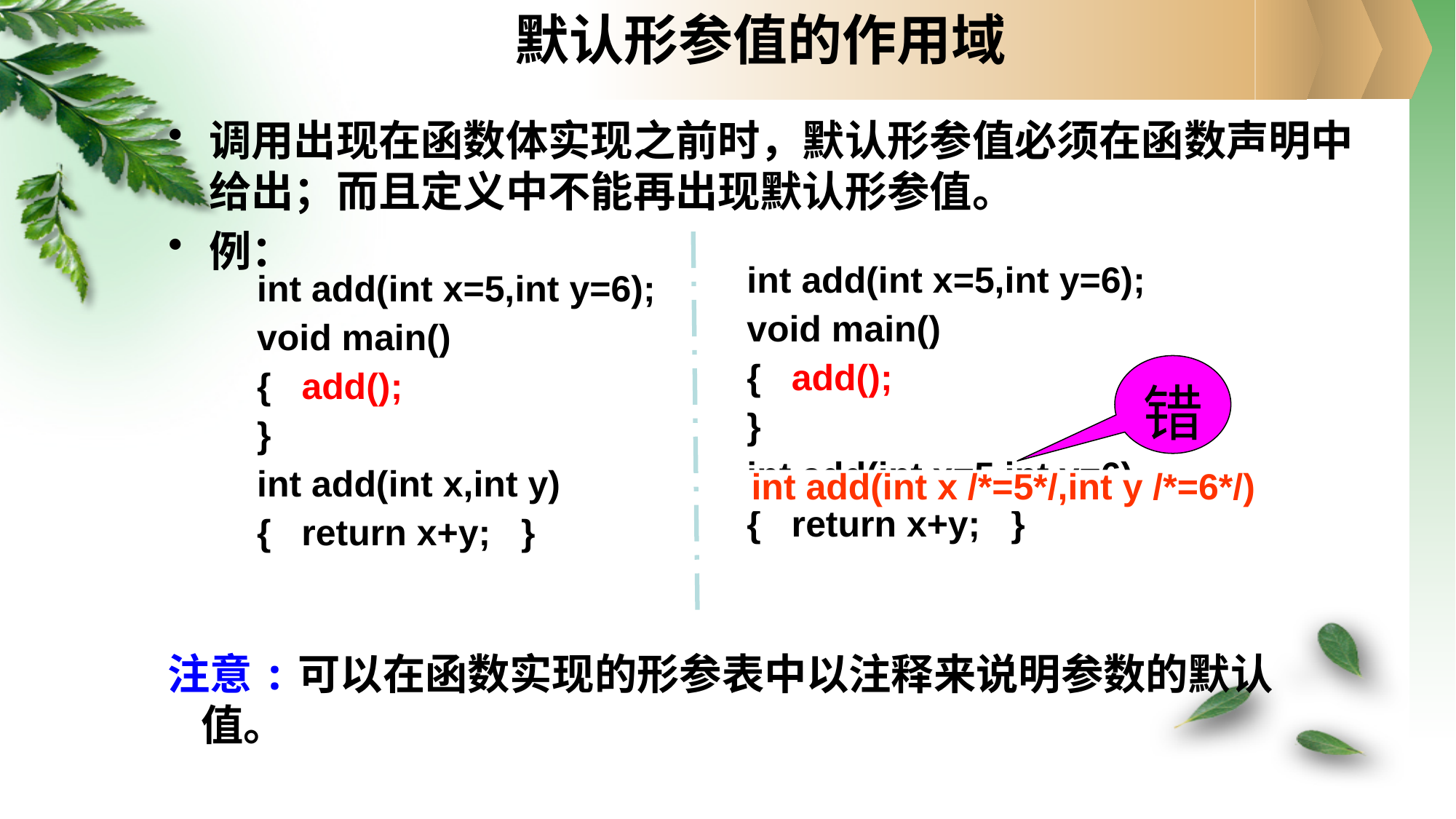

# 默认形参值的作用域
调用出现在函数体实现之前时，默认形参值必须在函数声明中给出；而且定义中不能再出现默认形参值。
例：
int add(int x=5,int y=6);
void main()
{   add();
}
int add(int x=5,int y=6)
{   return x+y;   }
int add(int x=5,int y=6);
void main()
{   add();
}
int add(int x,int y)
{   return x+y;   }
错
int add(int x /*=5*/,int y /*=6*/)
注意:可以在函数实现的形参表中以注释来说明参数的默认值。